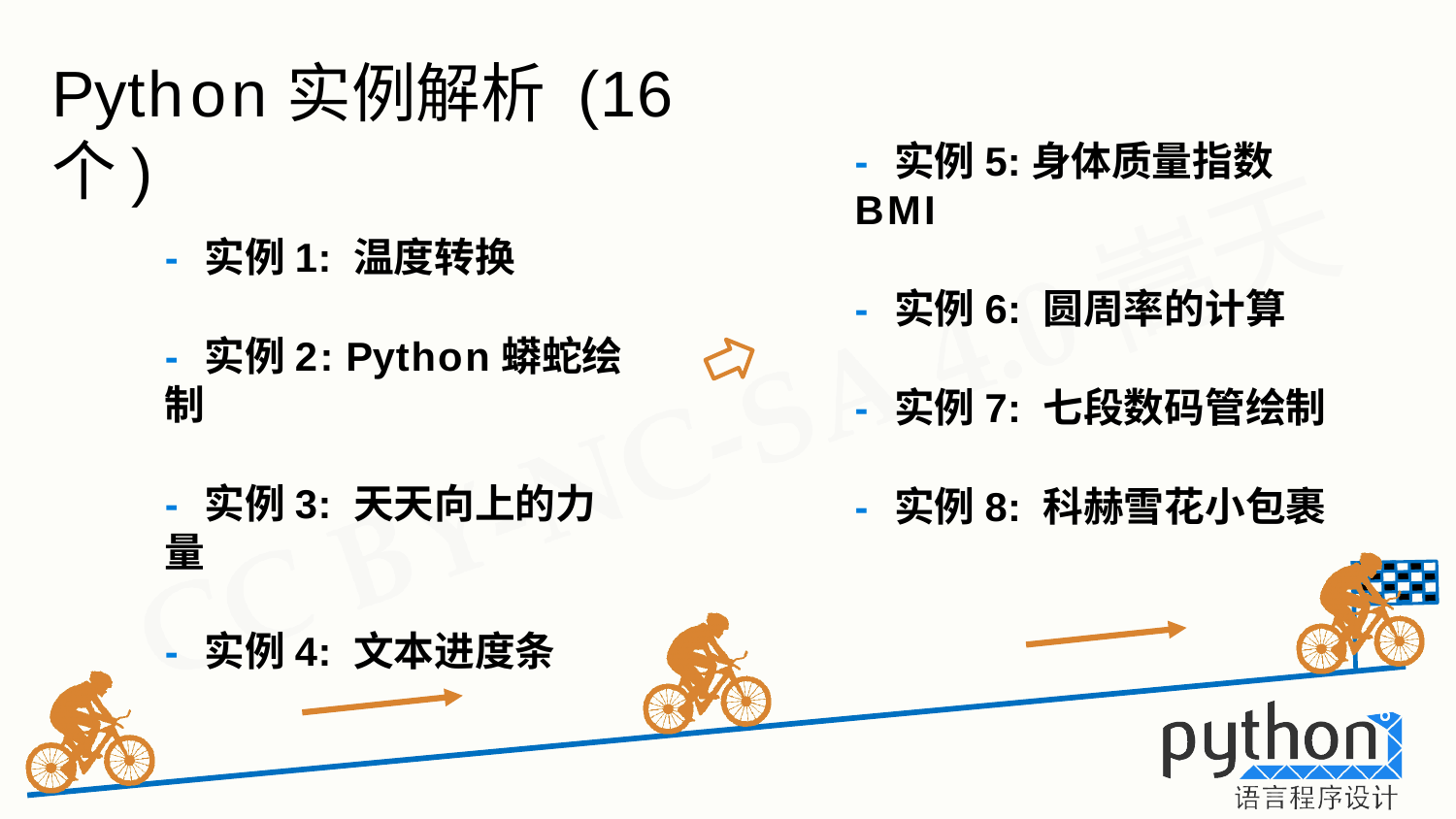

# Python实例解析 (16个)
- 实例5:身体质量指数BMI

- 实例6: 圆周率的计算

- 实例7: 七段数码管绘制

- 实例8: 科赫雪花小包裹
- 实例1: 温度转换

- 实例2: Python蟒蛇绘制

- 实例3: 天天向上的力量

- 实例4: 文本进度条